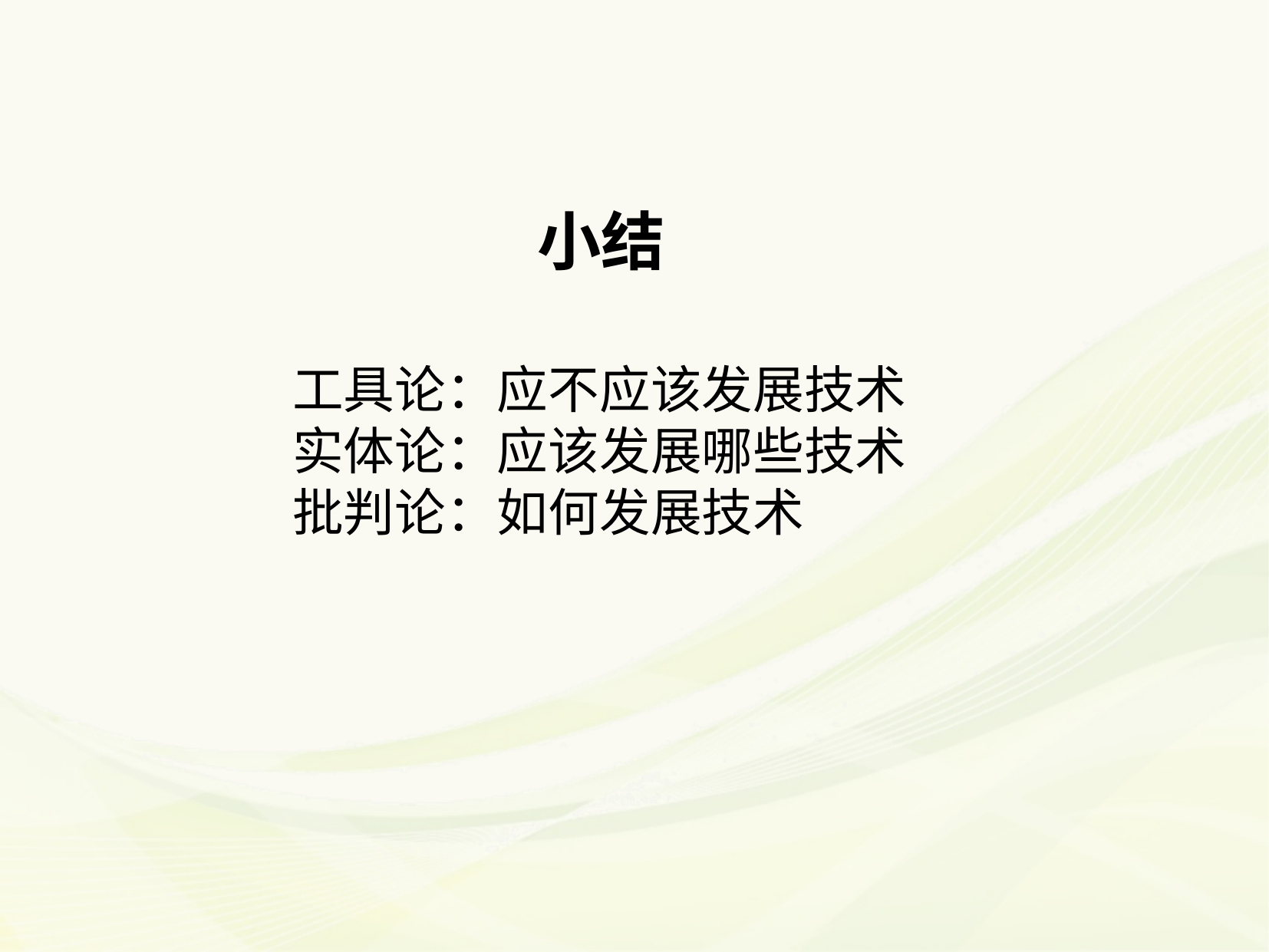

小结

工具论：应不应该发展技术
实体论：应该发展哪些技术
批判论：如何发展技术